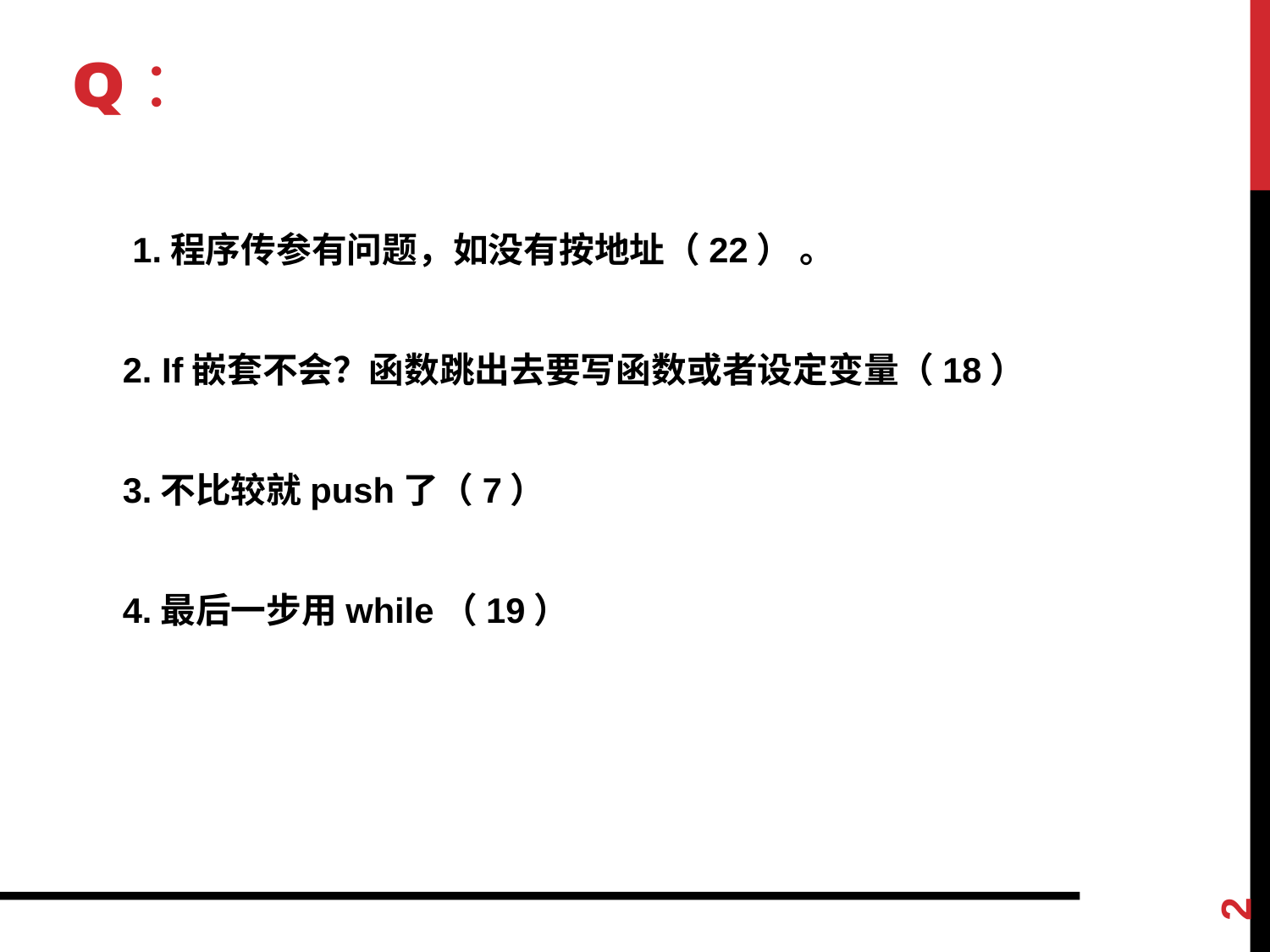

# Q：
 1.程序传参有问题，如没有按地址（22） 。

2. If嵌套不会？函数跳出去要写函数或者设定变量（18）

3.不比较就push了（7）

4.最后一步用while（19）
2